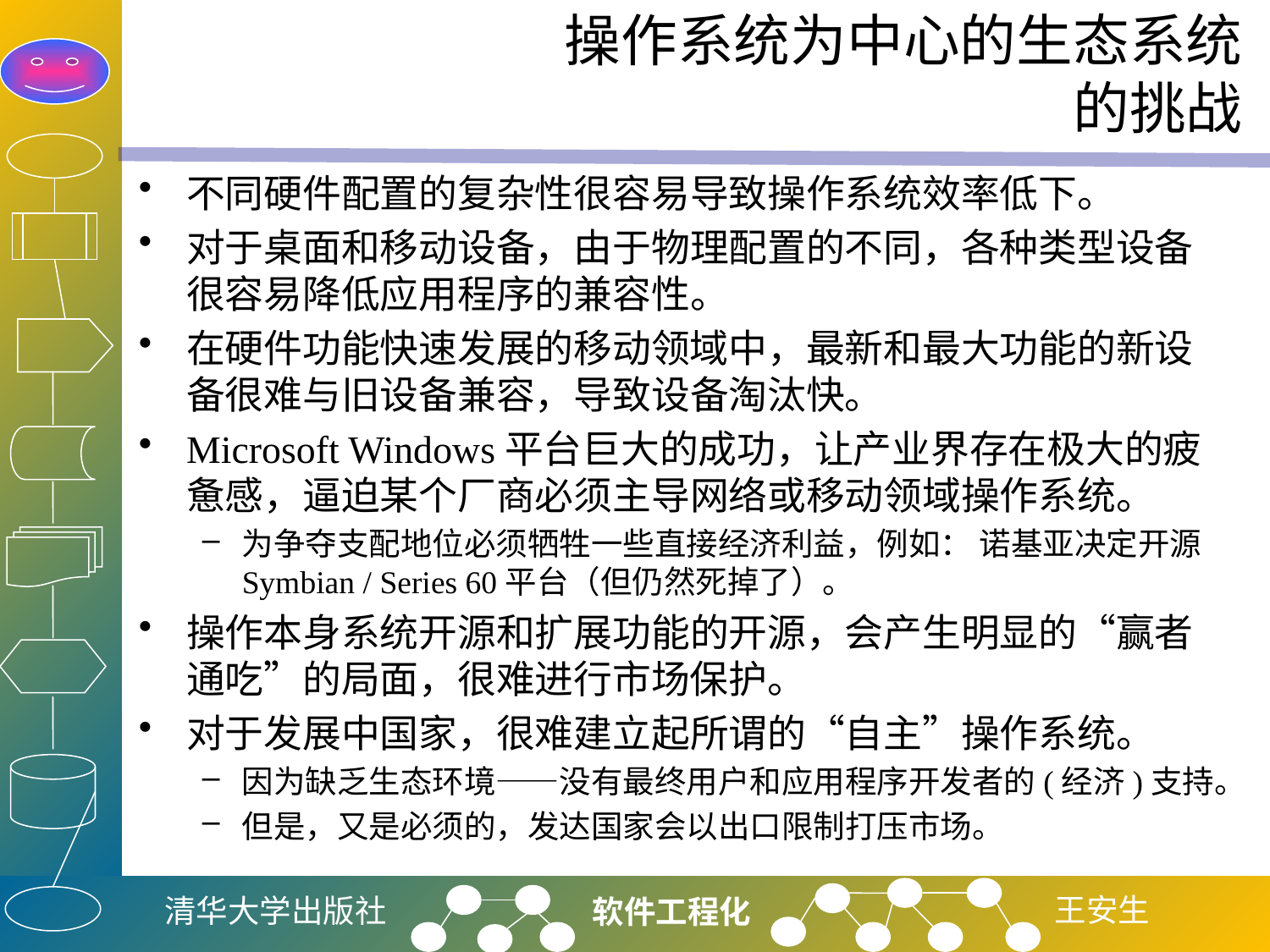

# 操作系统为中心的生态系统 的挑战
不同硬件配置的复杂性很容易导致操作系统效率低下。
对于桌面和移动设备，由于物理配置的不同，各种类型设备很容易降低应用程序的兼容性。
在硬件功能快速发展的移动领域中，最新和最大功能的新设备很难与旧设备兼容，导致设备淘汰快。
Microsoft Windows平台巨大的成功，让产业界存在极大的疲惫感，逼迫某个厂商必须主导网络或移动领域操作系统。
为争夺支配地位必须牺牲一些直接经济利益，例如： 诺基亚决定开源Symbian / Series 60平台（但仍然死掉了）。
操作本身系统开源和扩展功能的开源，会产生明显的“赢者通吃”的局面，很难进行市场保护。
对于发展中国家，很难建立起所谓的“自主”操作系统。
因为缺乏生态环境——没有最终用户和应用程序开发者的(经济)支持。
但是，又是必须的，发达国家会以出口限制打压市场。